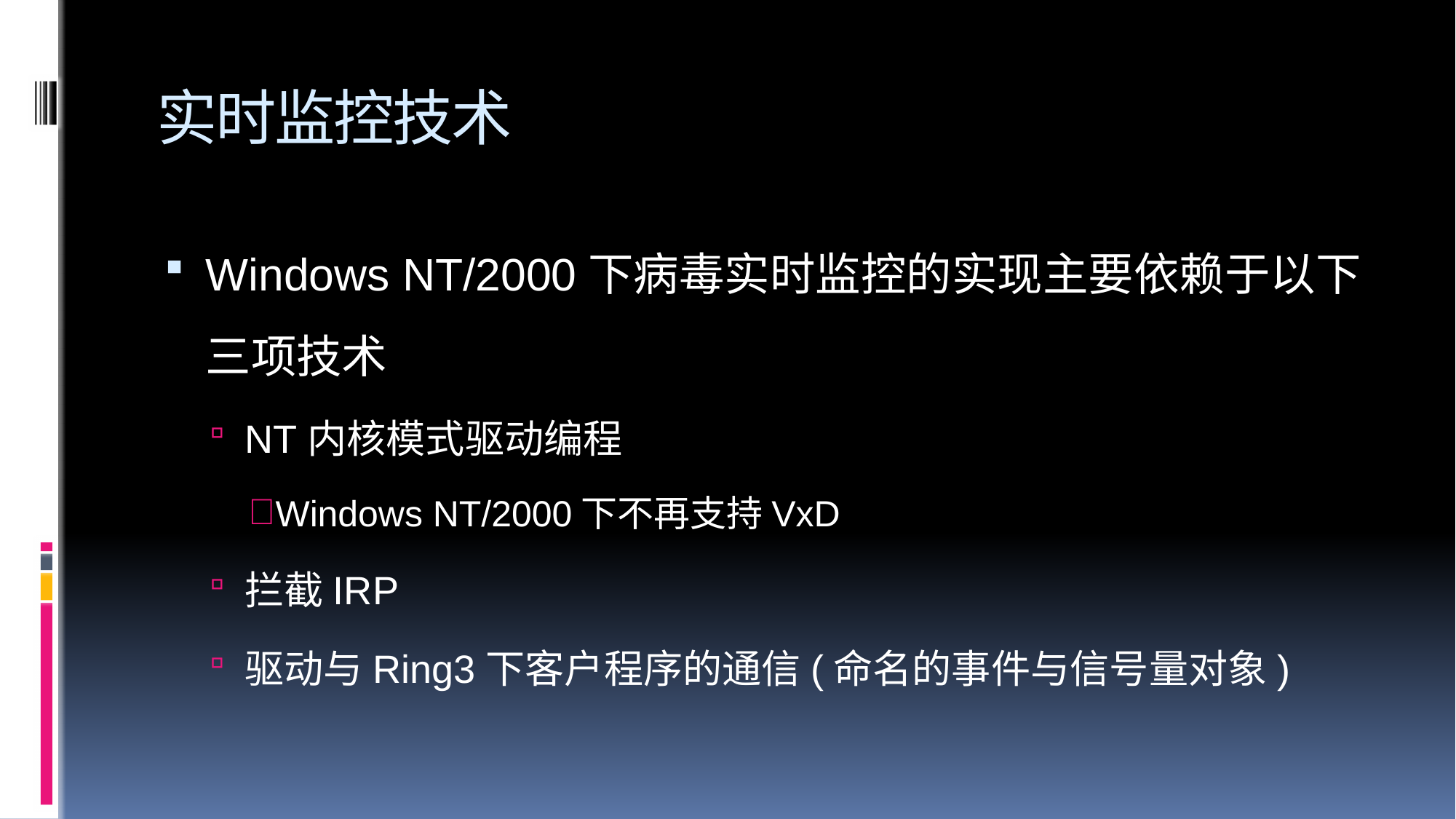

# 实时监控技术
Windows NT/2000下病毒实时监控的实现主要依赖于以下三项技术
NT内核模式驱动编程
Windows NT/2000下不再支持VxD
拦截IRP
驱动与Ring3下客户程序的通信(命名的事件与信号量对象)